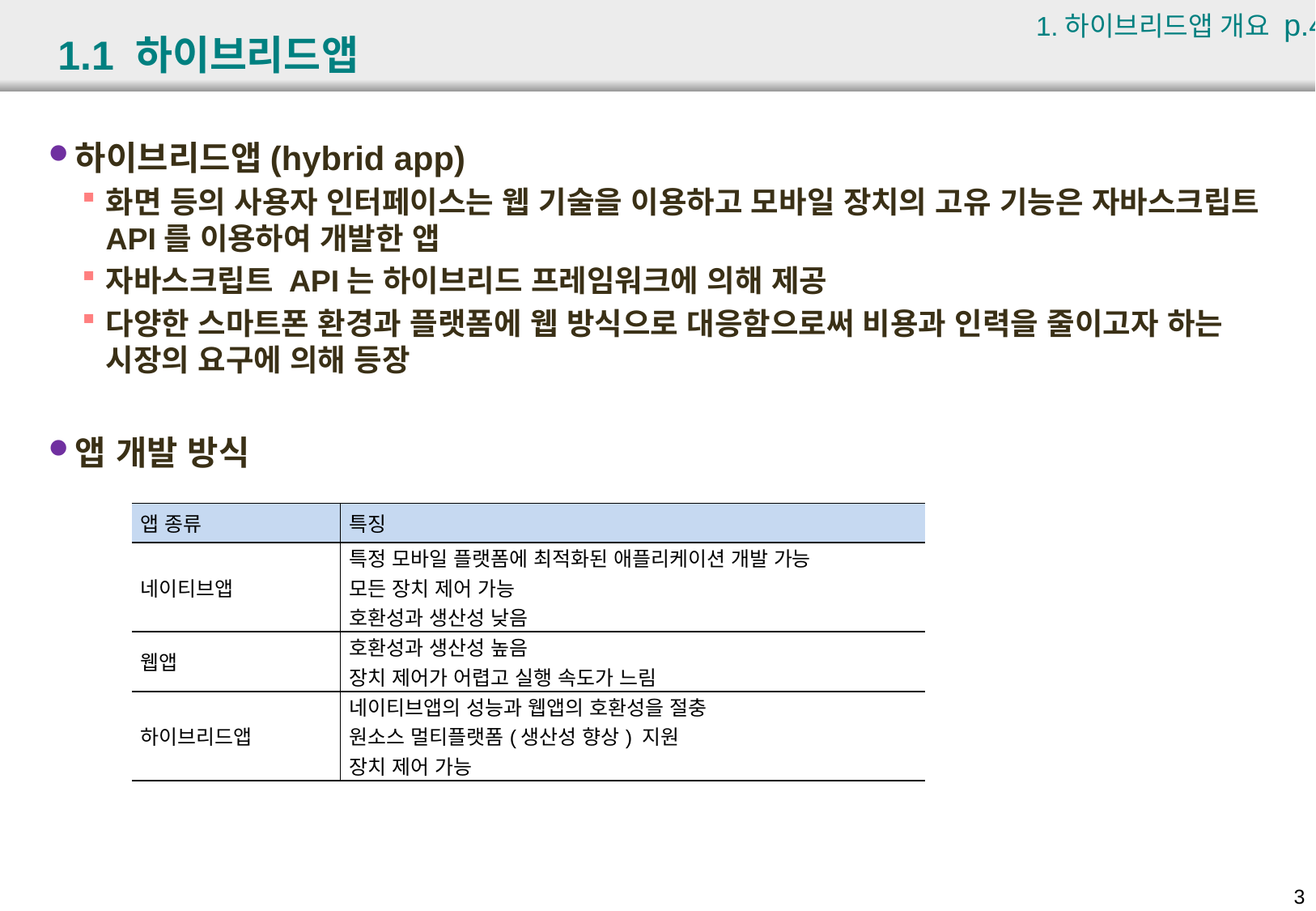

1.하이브리드앱 개요 p.478
# 1.1 하이브리드앱
하이브리드앱(hybrid app)
화면 등의 사용자 인터페이스는 웹 기술을 이용하고 모바일 장치의 고유 기능은 자바스크립트 API를 이용하여 개발한 앱
자바스크립트 API는 하이브리드 프레임워크에 의해 제공
다양한 스마트폰 환경과 플랫폼에 웹 방식으로 대응함으로써 비용과 인력을 줄이고자 하는 시장의 요구에 의해 등장

앱 개발 방식
| 앱 종류 | 특징 |
| --- | --- |
| 네이티브앱 | 특정 모바일 플랫폼에 최적화된 애플리케이션 개발 가능 모든 장치 제어 가능 호환성과 생산성 낮음 |
| 웹앱 | 호환성과 생산성 높음 장치 제어가 어렵고 실행 속도가 느림 |
| 하이브리드앱 | 네이티브앱의 성능과 웹앱의 호환성을 절충 원소스 멀티플랫폼(생산성 향상) 지원 장치 제어 가능 |